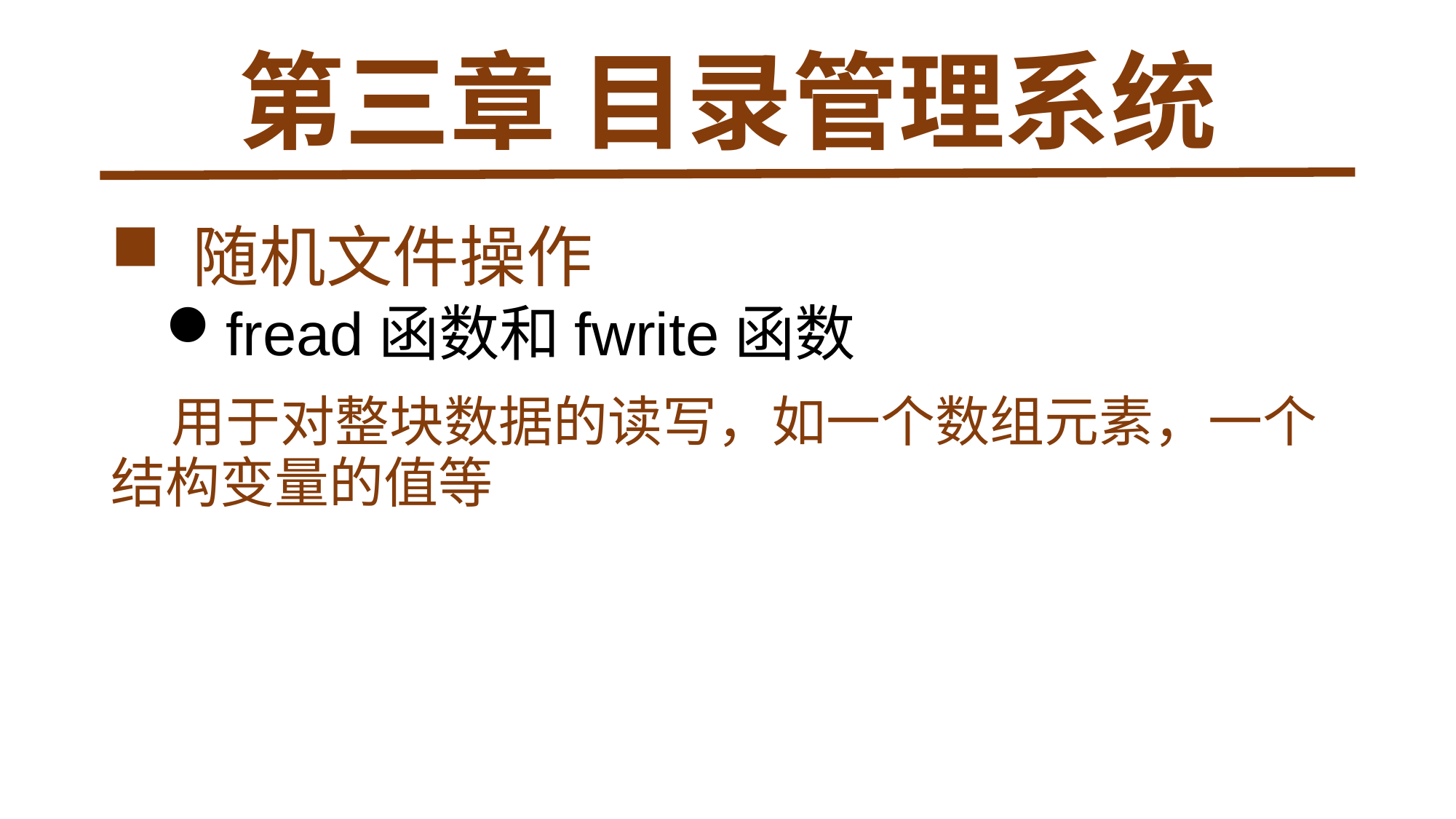

# 第三章 目录管理系统
 随机文件操作
fread函数和fwrite函数
   用于对整块数据的读写，如一个数组元素，一个结构变量的值等